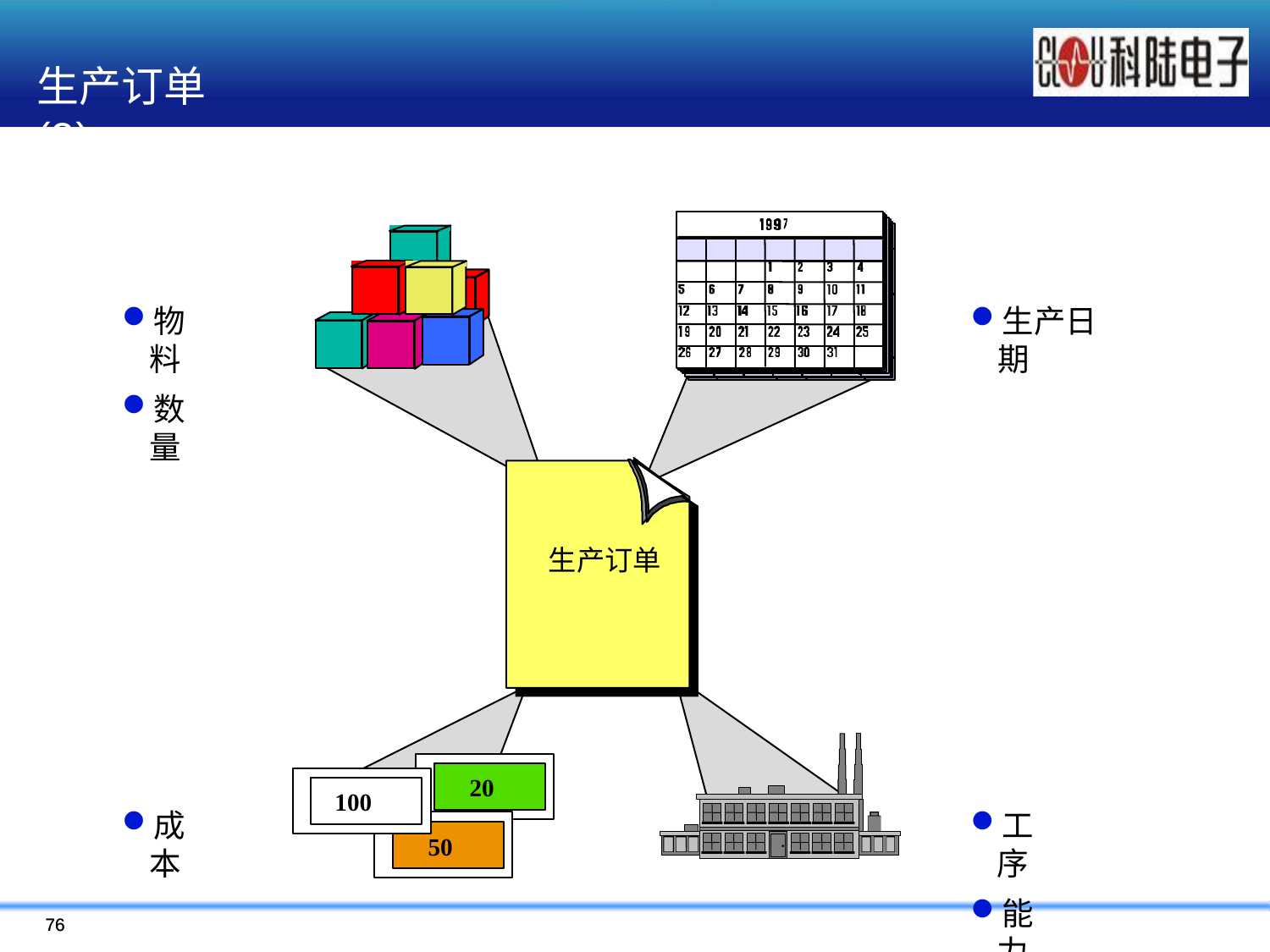

# 生产订单(2)

物料
数量

生产日期

生产订单

20

100

工序
能力

成本

50

76
76